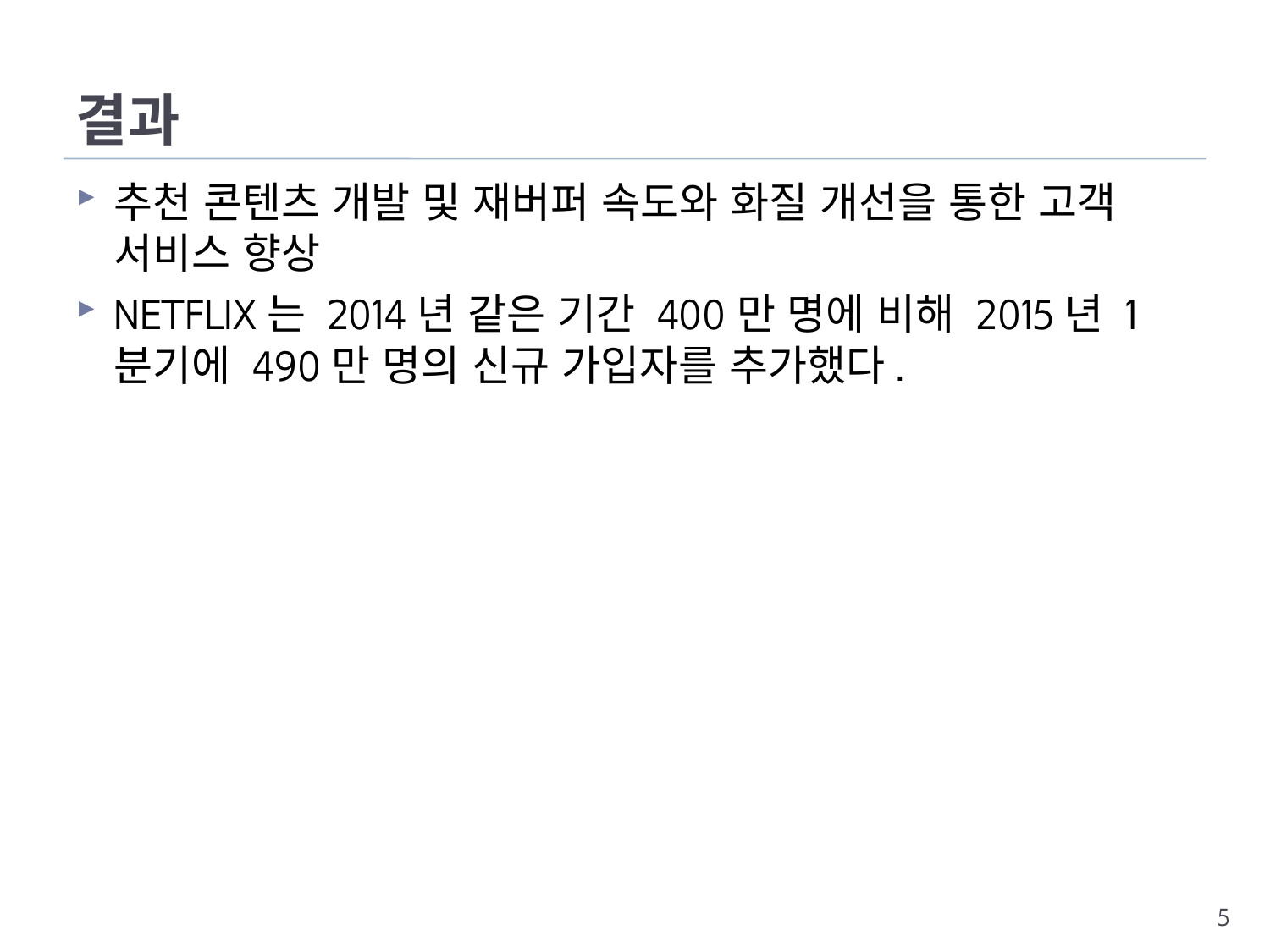

# 결과
추천 콘텐츠 개발 및 재버퍼 속도와 화질 개선을 통한 고객 서비스 향상
NETFLIX는 2014년 같은 기간 400만 명에 비해 2015년 1분기에 490만 명의 신규 가입자를 추가했다.
5